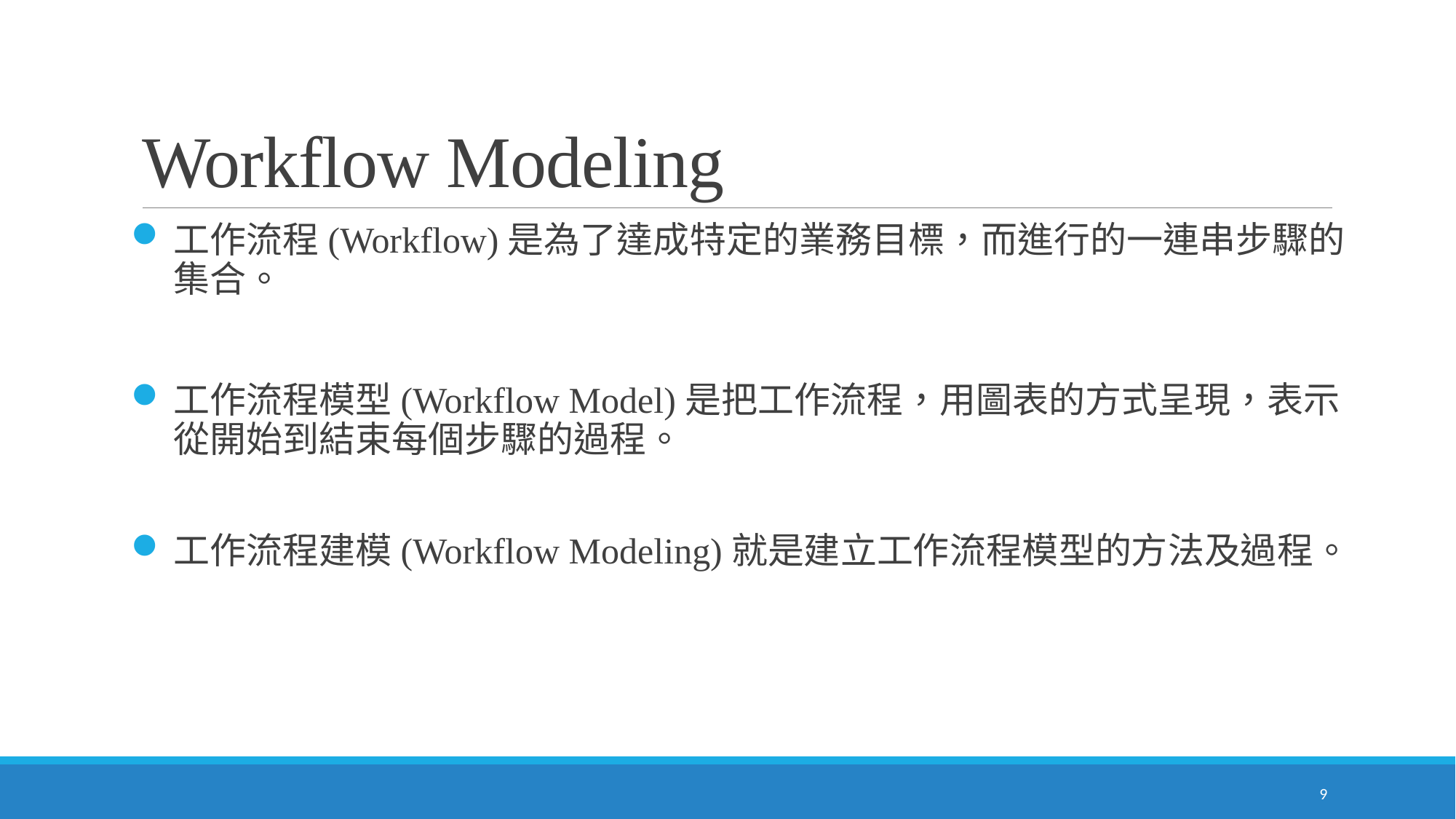

# Workflow Modeling
工作流程(Workflow)是為了達成特定的業務目標，而進行的一連串步驟的集合。

工作流程模型(Workflow Model)是把工作流程，用圖表的方式呈現，表示從開始到結束每個步驟的過程。

工作流程建模(Workflow Modeling)就是建立工作流程模型的方法及過程。
9